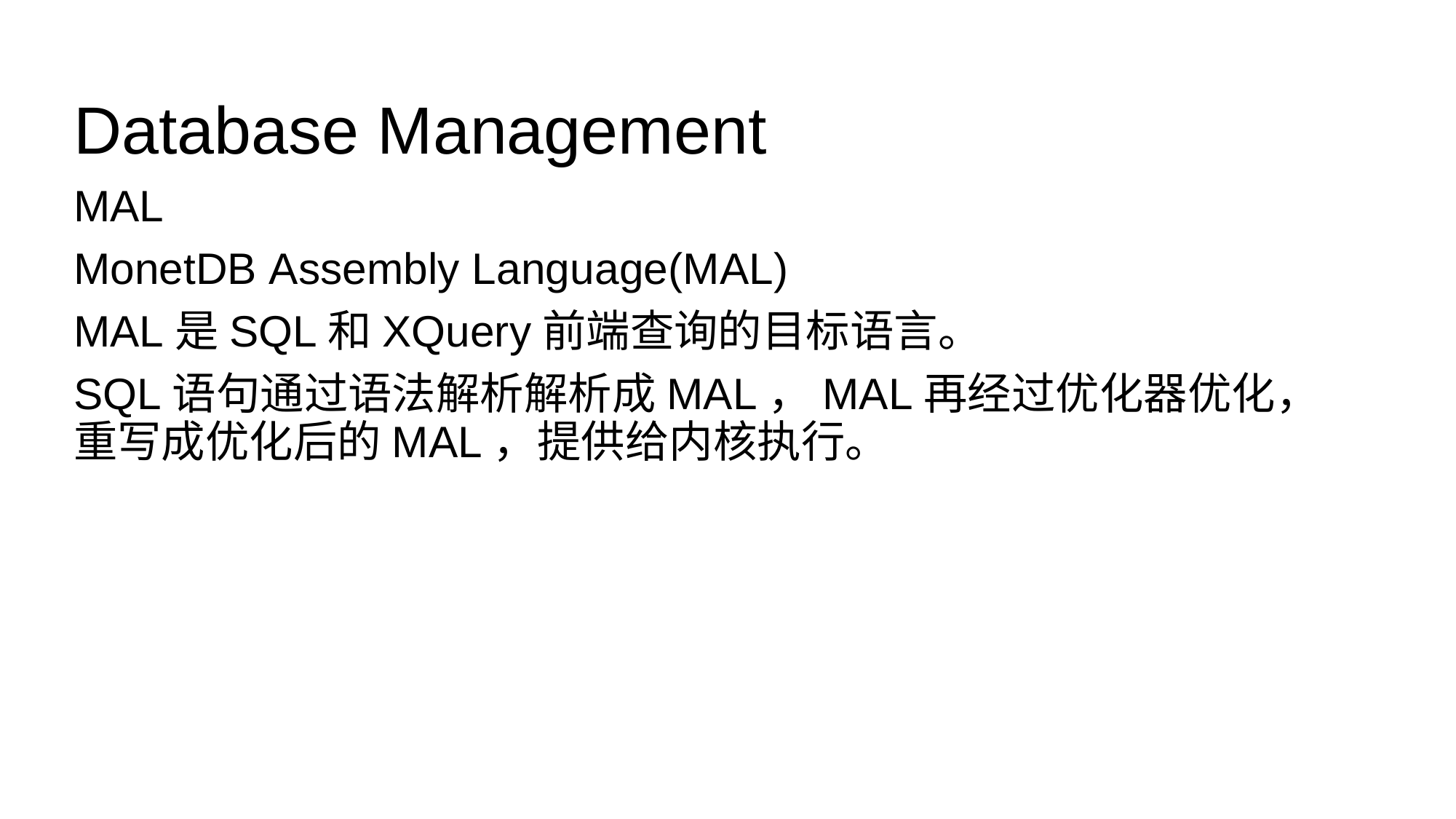

Database Management
# MAL
MonetDB Assembly Language(MAL)
MAL是SQL和XQuery前端查询的目标语言。
SQL语句通过语法解析解析成MAL，MAL再经过优化器优化，重写成优化后的MAL，提供给内核执行。